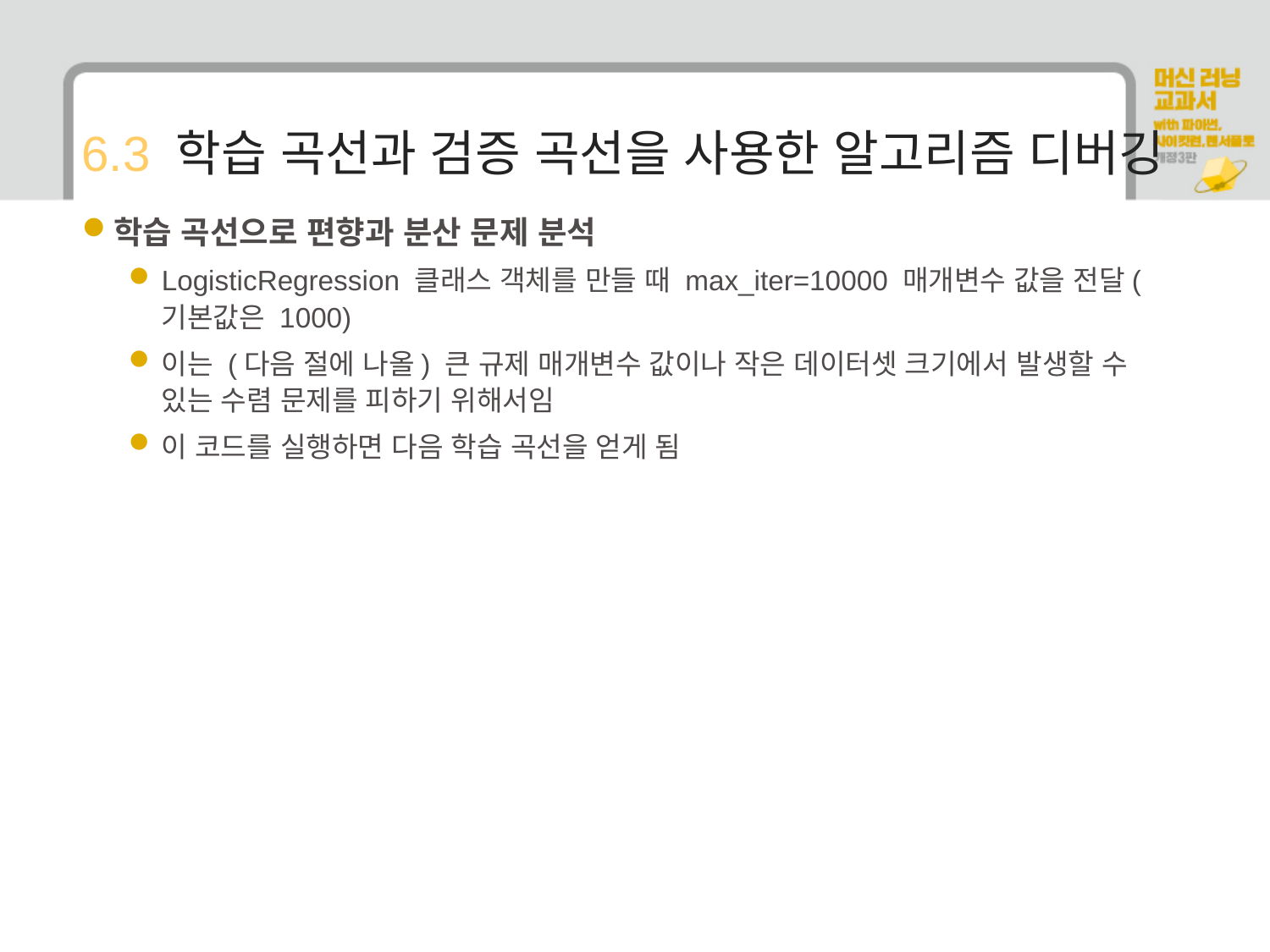

# 6.3 학습 곡선과 검증 곡선을 사용한 알고리즘 디버깅
학습 곡선으로 편향과 분산 문제 분석
LogisticRegression 클래스 객체를 만들 때 max_iter=10000 매개변수 값을 전달(기본값은 1000)
이는 (다음 절에 나올) 큰 규제 매개변수 값이나 작은 데이터셋 크기에서 발생할 수 있는 수렴 문제를 피하기 위해서임
이 코드를 실행하면 다음 학습 곡선을 얻게 됨